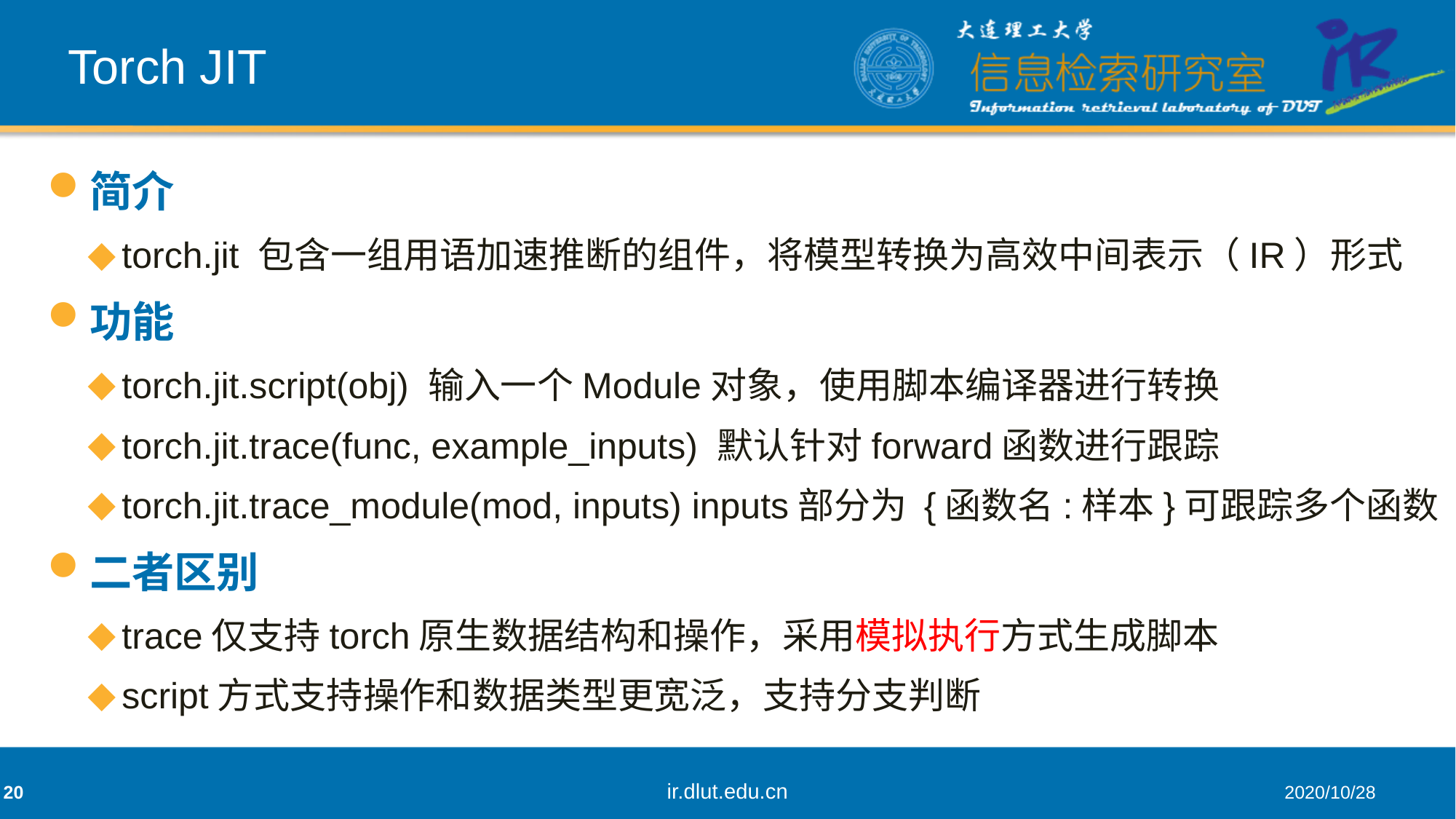

# Torch JIT
简介
torch.jit 包含一组用语加速推断的组件，将模型转换为高效中间表示（IR）形式
功能
torch.jit.script(obj) 输入一个Module对象，使用脚本编译器进行转换
torch.jit.trace(func, example_inputs) 默认针对forward函数进行跟踪
torch.jit.trace_module(mod, inputs) inputs部分为 {函数名:样本}可跟踪多个函数
二者区别
trace仅支持torch原生数据结构和操作，采用模拟执行方式生成脚本
script方式支持操作和数据类型更宽泛，支持分支判断